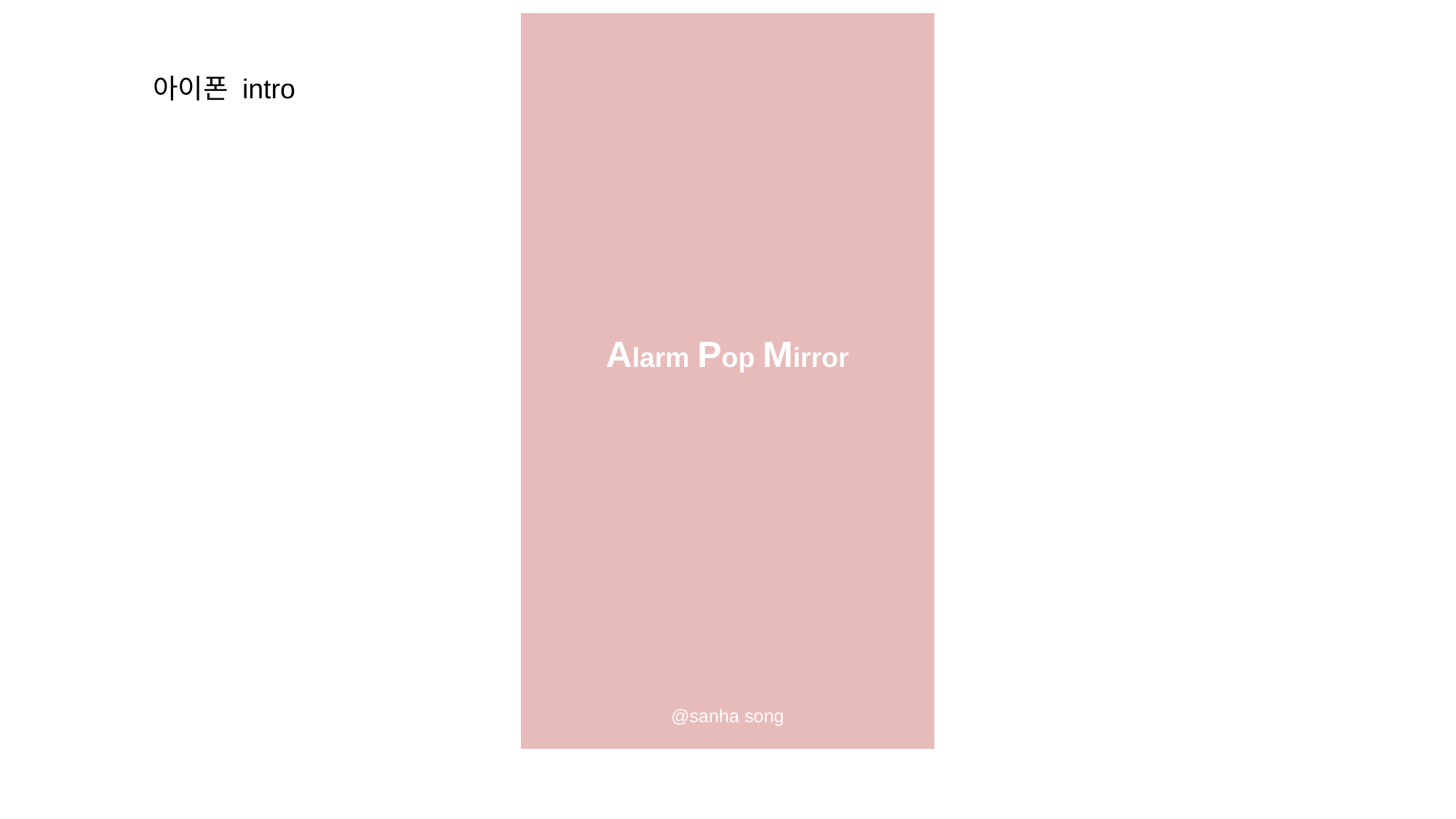

Alarm Pop Mirror
@sanha song
아이폰 intro